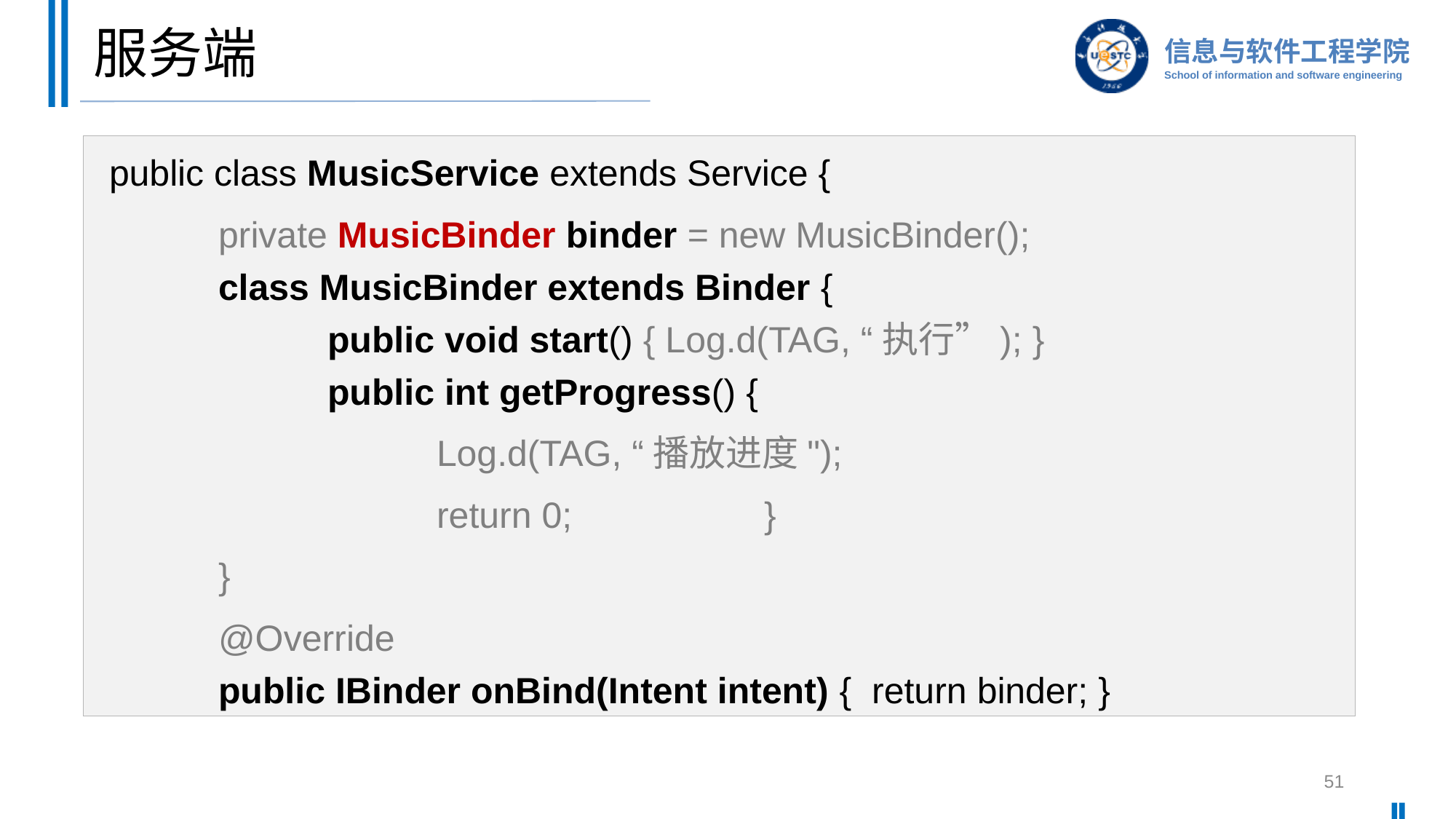

# 服务端
public class MusicService extends Service {
	private MusicBinder binder = new MusicBinder();
	class MusicBinder extends Binder {
		public void start() { Log.d(TAG, “执行”); }
		public int getProgress() {
			Log.d(TAG, “播放进度");
			return 0;  		}
	}
	@Override
	public IBinder onBind(Intent intent) {  return binder; }
51